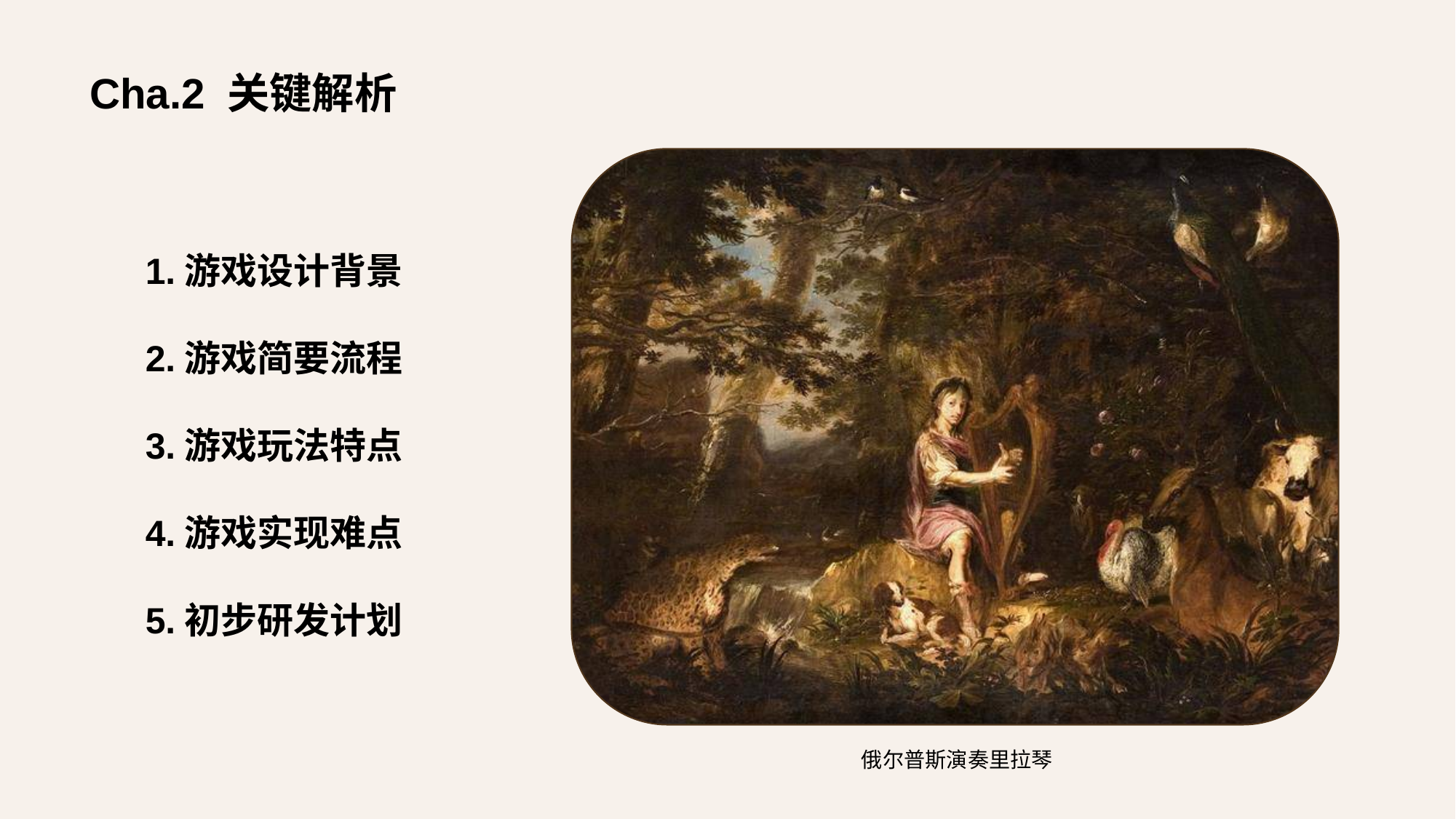

# Cha.2 关键解析

1.游戏设计背景

2.游戏简要流程

3.游戏玩法特点

4.游戏实现难点

5.初步研发计划
俄尔普斯演奏里拉琴